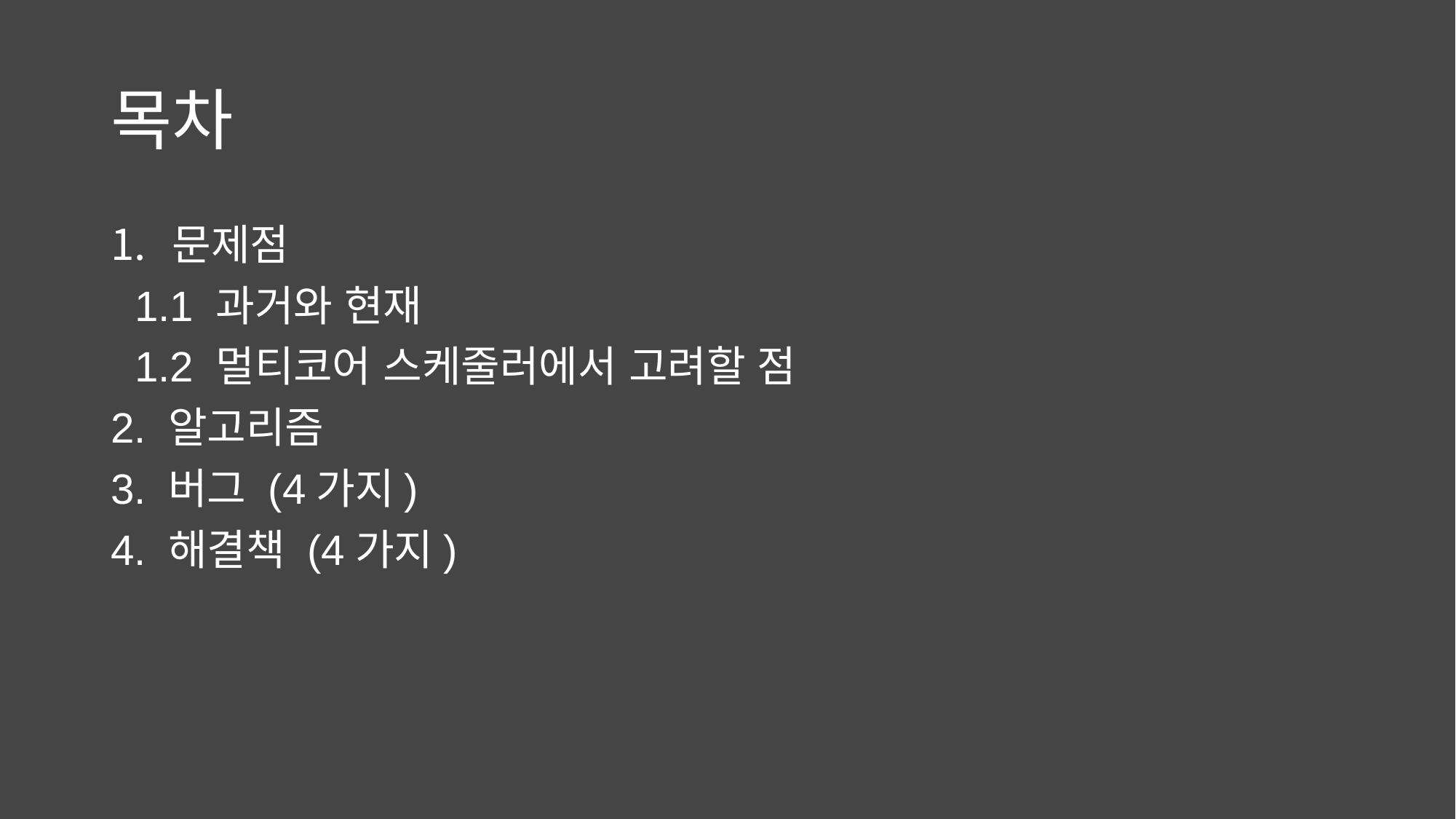

# 목차
문제점
  1.1 과거와 현재
  1.2 멀티코어 스케줄러에서 고려할 점
2. 알고리즘
3. 버그 (4가지)
4. 해결책 (4가지)